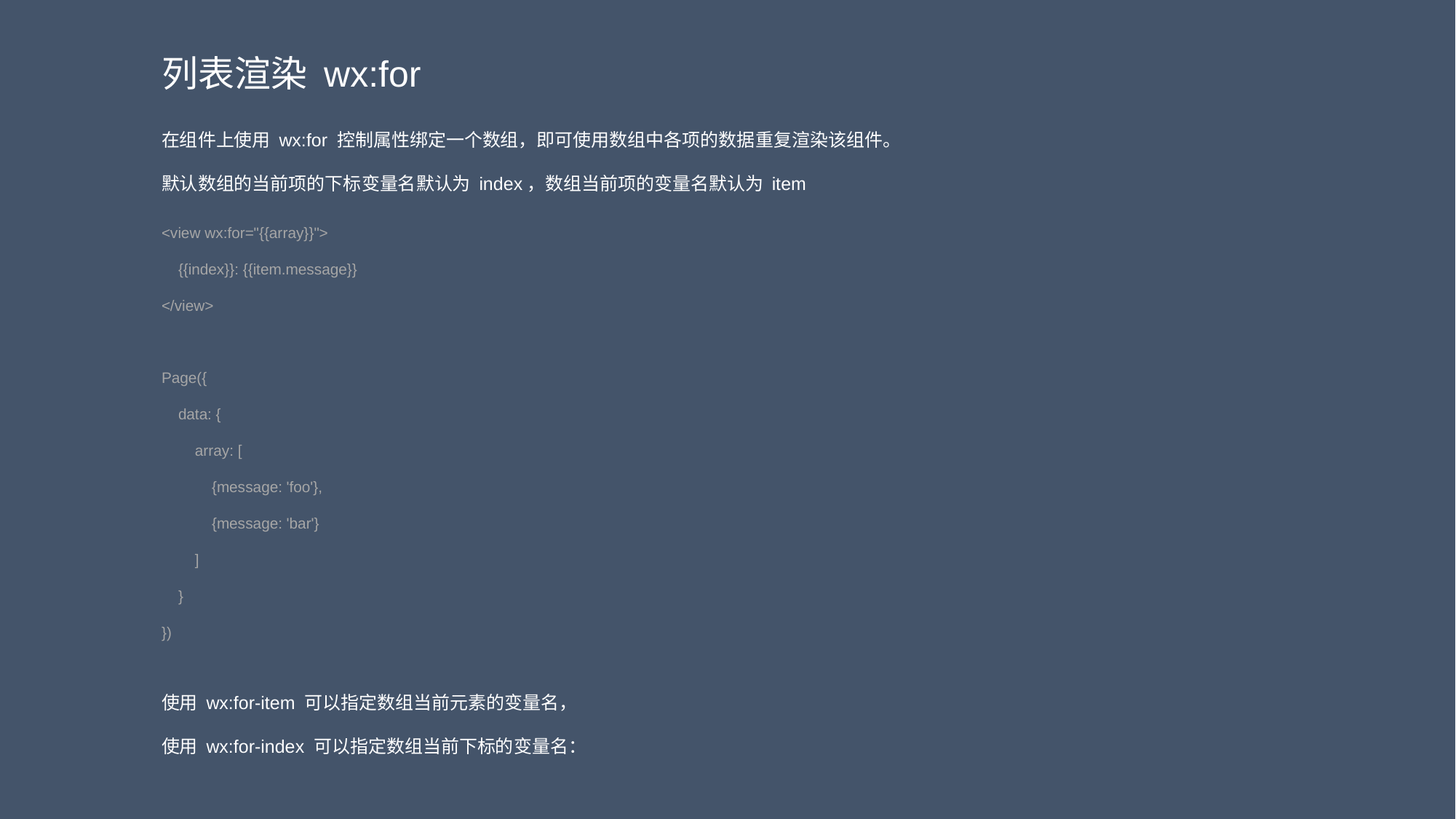

列表渲染 wx:for
在组件上使用 wx:for 控制属性绑定一个数组，即可使用数组中各项的数据重复渲染该组件。
默认数组的当前项的下标变量名默认为 index，数组当前项的变量名默认为 item
<view wx:for="{{array}}">
    {{index}}: {{item.message}}
</view>

Page({
    data: {
        array: [
            {message: 'foo'},
            {message: 'bar'}
        ]
    }
})
使用 wx:for-item 可以指定数组当前元素的变量名，
使用 wx:for-index 可以指定数组当前下标的变量名：